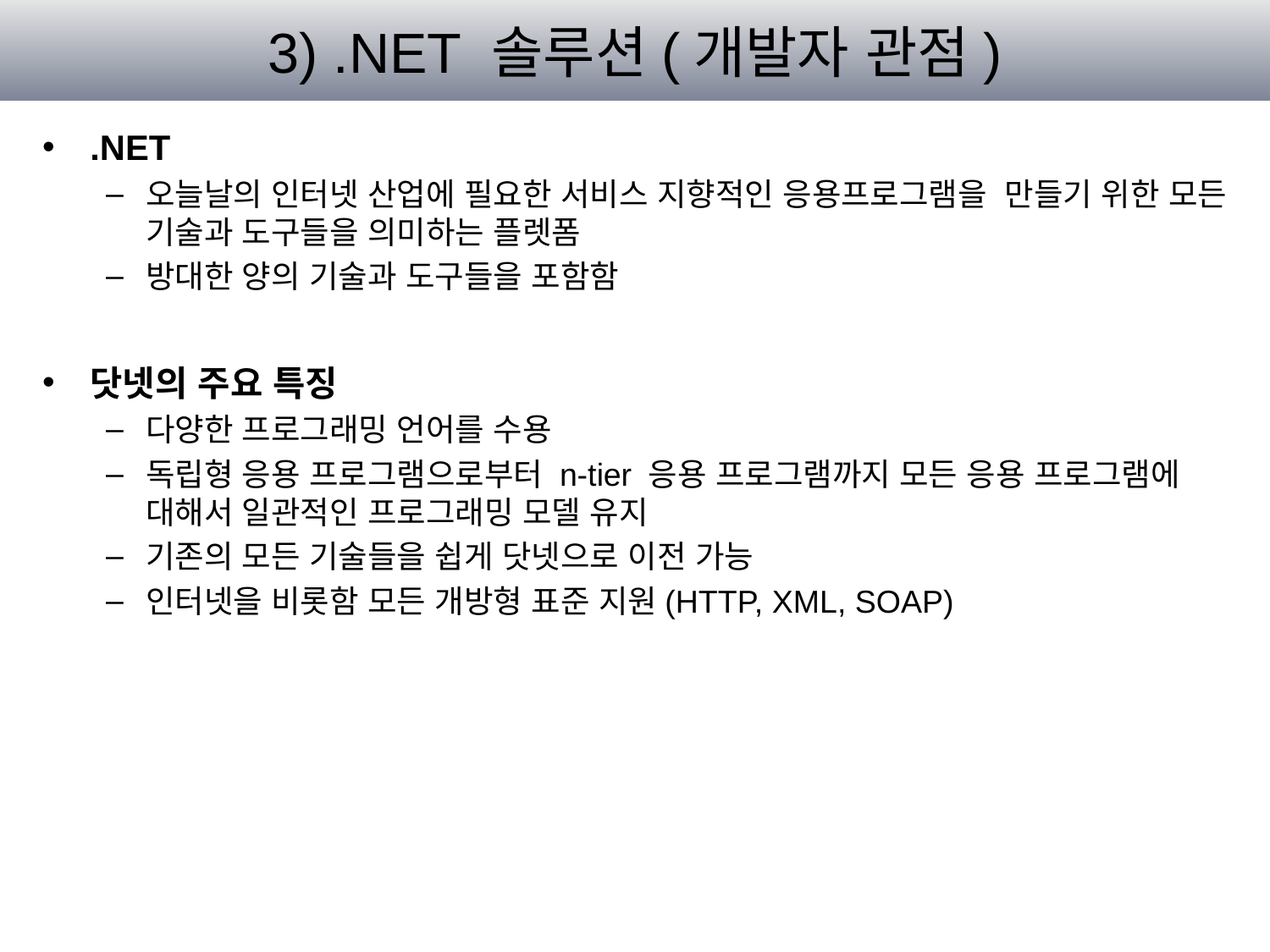

# 3) .NET 솔루션(개발자 관점)
.NET
오늘날의 인터넷 산업에 필요한 서비스 지향적인 응용프로그램을  만들기 위한 모든 기술과 도구들을 의미하는 플렛폼
방대한 양의 기술과 도구들을 포함함

닷넷의 주요 특징
다양한 프로그래밍 언어를 수용
독립형 응용 프로그램으로부터 n-tier 응용 프로그램까지 모든 응용 프로그램에 대해서 일관적인 프로그래밍 모델 유지
기존의 모든 기술들을 쉽게 닷넷으로 이전 가능
인터넷을 비롯함 모든 개방형 표준 지원(HTTP, XML, SOAP)